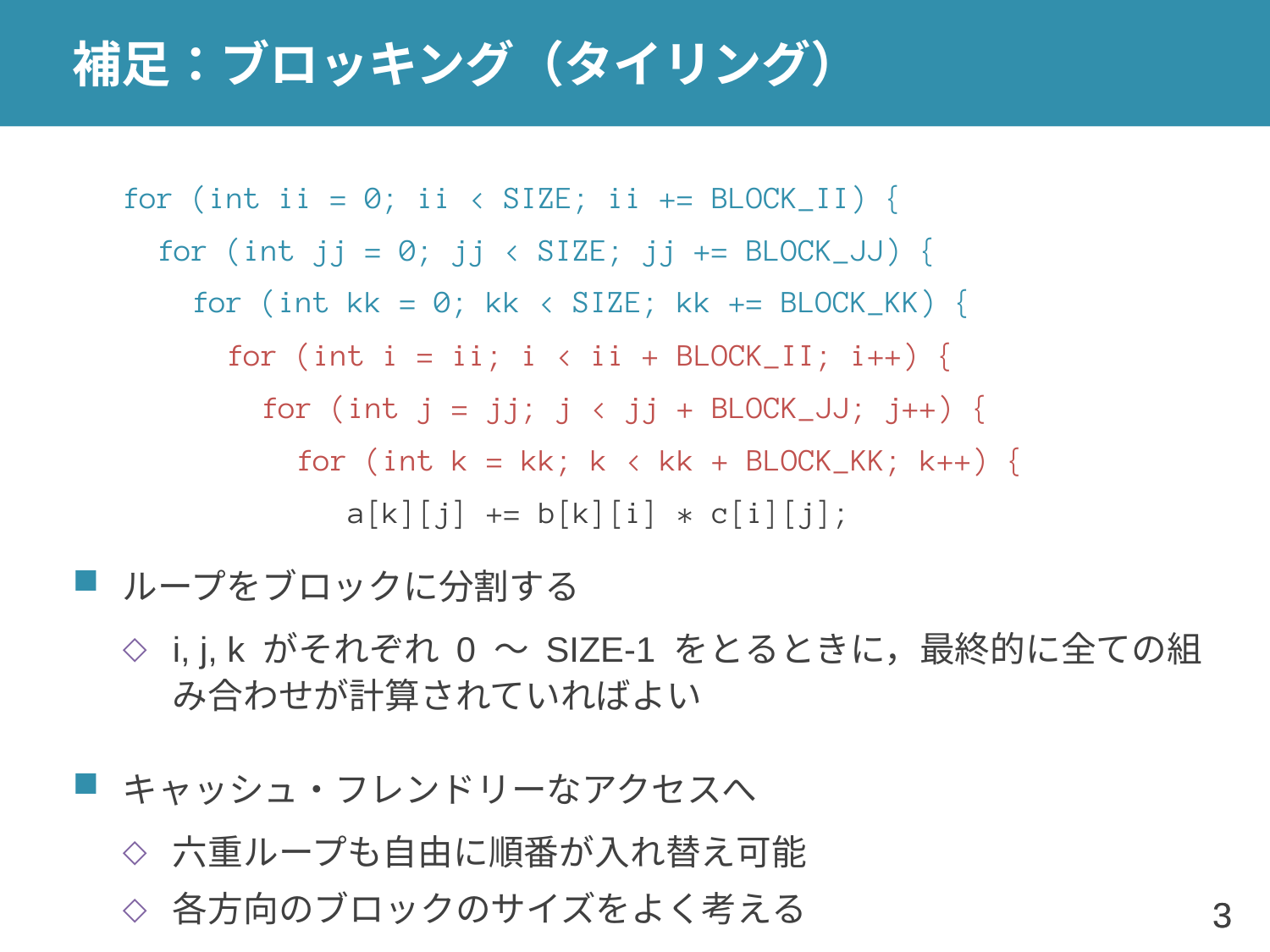

# 補足：ブロッキング（タイリング）
for (int ii = 0; ii < SIZE; ii += BLOCK_II) {
  for (int jj = 0; jj < SIZE; jj += BLOCK_JJ) {
    for (int kk = 0; kk < SIZE; kk += BLOCK_KK) {
      for (int i = ii; i < ii + BLOCK_II; i++) {
        for (int j = jj; j < jj + BLOCK_JJ; j++) {
          for (int k = kk; k < kk + BLOCK_KK; k++) {
             a[k][j] += b[k][i] * c[i][j];
ループをブロックに分割する
i, j, k がそれぞれ 0 ～ SIZE-1 をとるときに，最終的に全ての組み合わせが計算されていればよい
キャッシュ・フレンドリーなアクセスへ
六重ループも自由に順番が入れ替え可能
各方向のブロックのサイズをよく考える